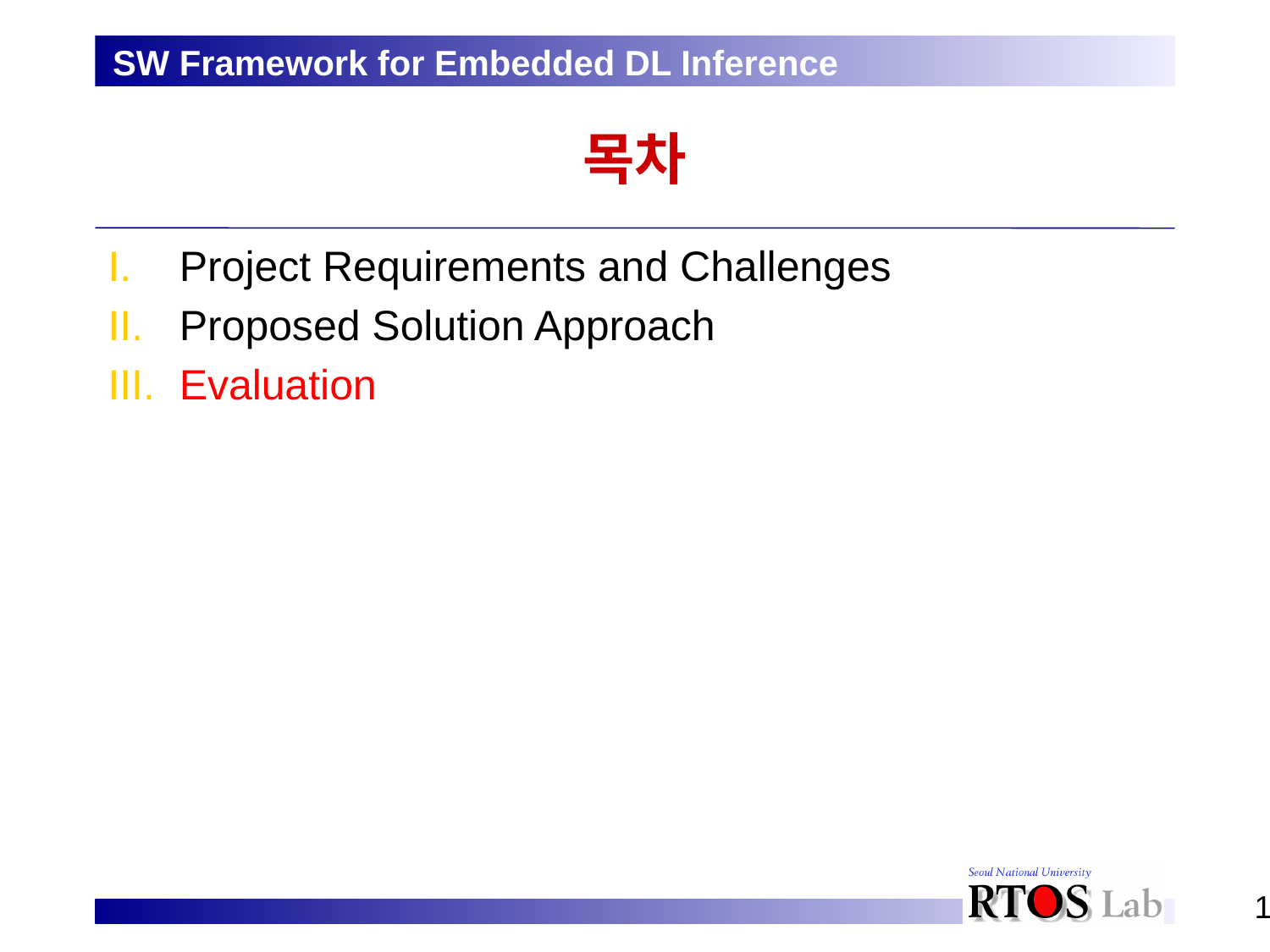

SW Framework for Embedded DL Inference
# 목차
Project Requirements and Challenges
Proposed Solution Approach
Evaluation